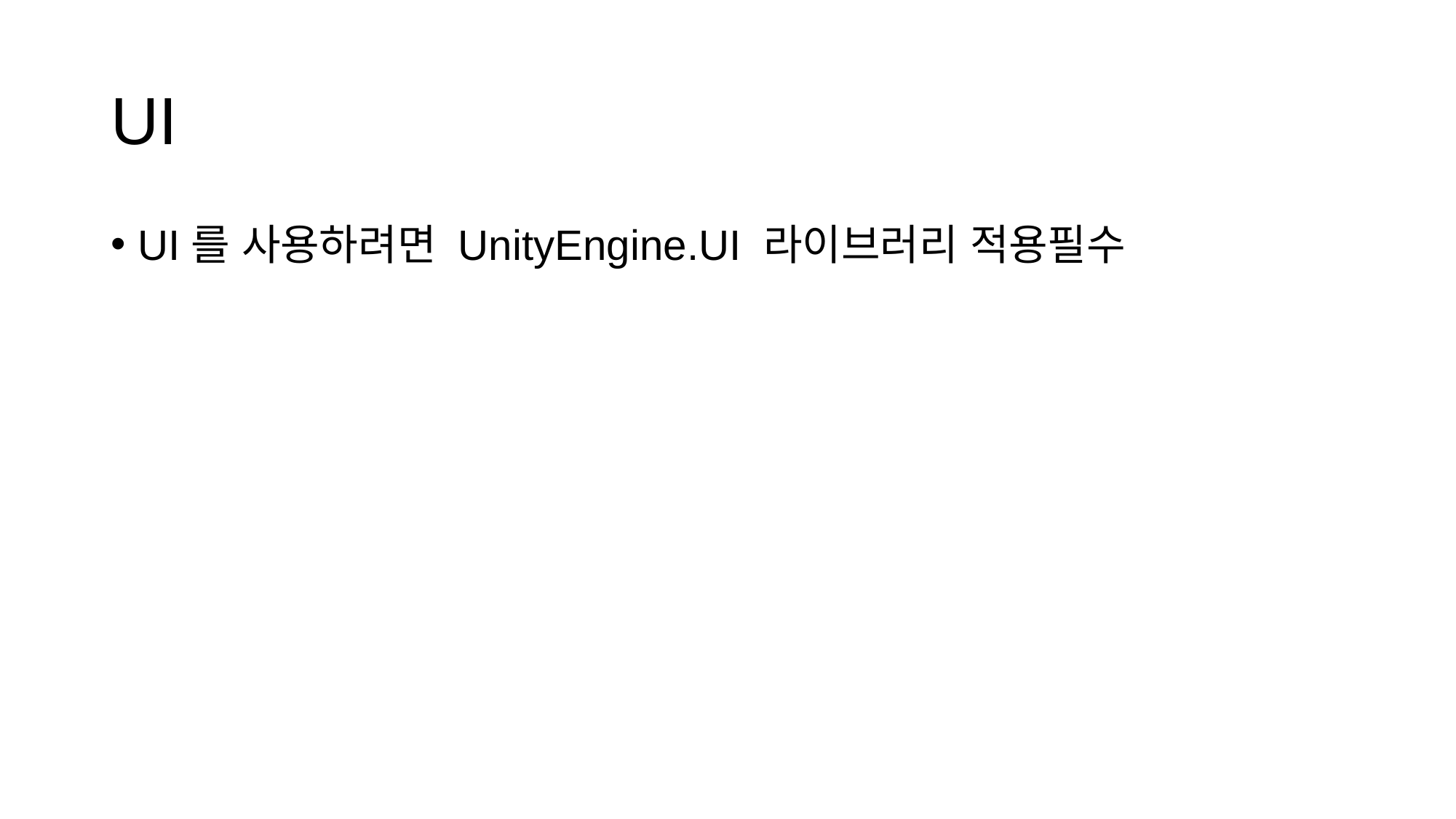

# UI
UI를 사용하려면 UnityEngine.UI 라이브러리 적용필수